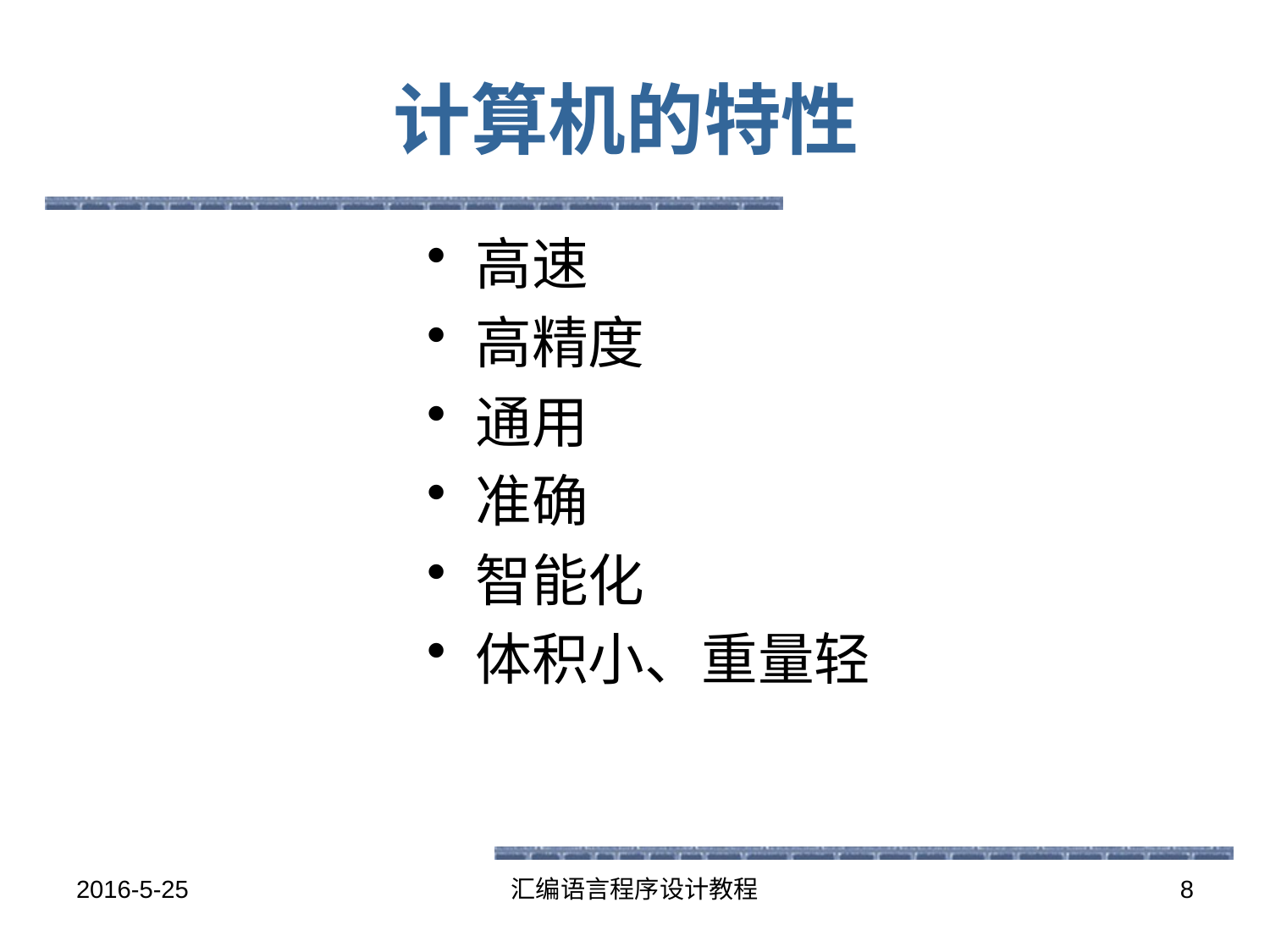

# 计算机的特性
高速
高精度
通用
准确
智能化
体积小、重量轻
2016-5-25
汇编语言程序设计教程
8